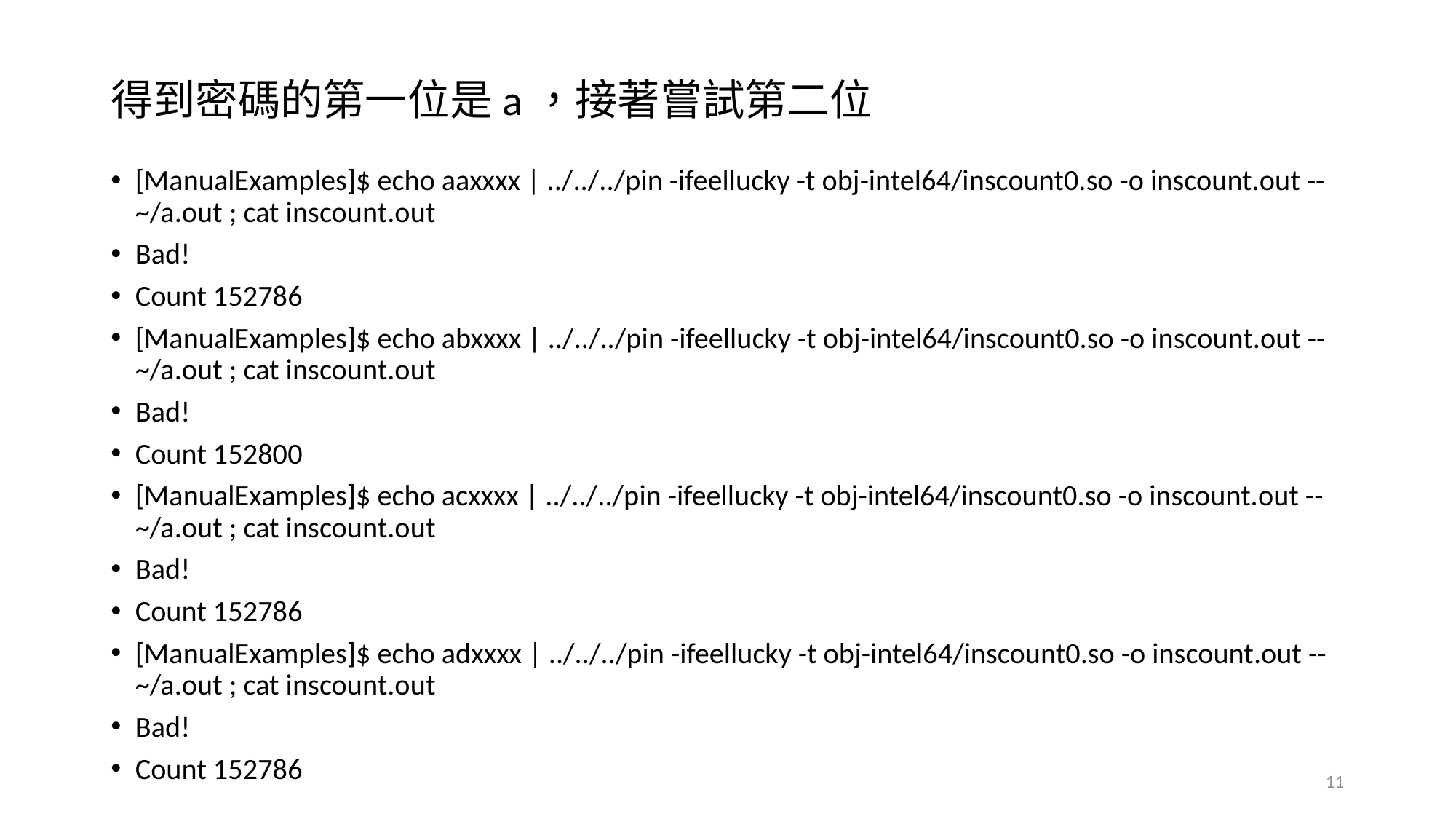

# 得到密碼的第一位是a，接著嘗試第二位
[ManualExamples]$ echo aaxxxx | ../../../pin -ifeellucky -t obj-intel64/inscount0.so -o inscount.out -- ~/a.out ; cat inscount.out
Bad!
Count 152786
[ManualExamples]$ echo abxxxx | ../../../pin -ifeellucky -t obj-intel64/inscount0.so -o inscount.out -- ~/a.out ; cat inscount.out
Bad!
Count 152800
[ManualExamples]$ echo acxxxx | ../../../pin -ifeellucky -t obj-intel64/inscount0.so -o inscount.out -- ~/a.out ; cat inscount.out
Bad!
Count 152786
[ManualExamples]$ echo adxxxx | ../../../pin -ifeellucky -t obj-intel64/inscount0.so -o inscount.out -- ~/a.out ; cat inscount.out
Bad!
Count 152786
11